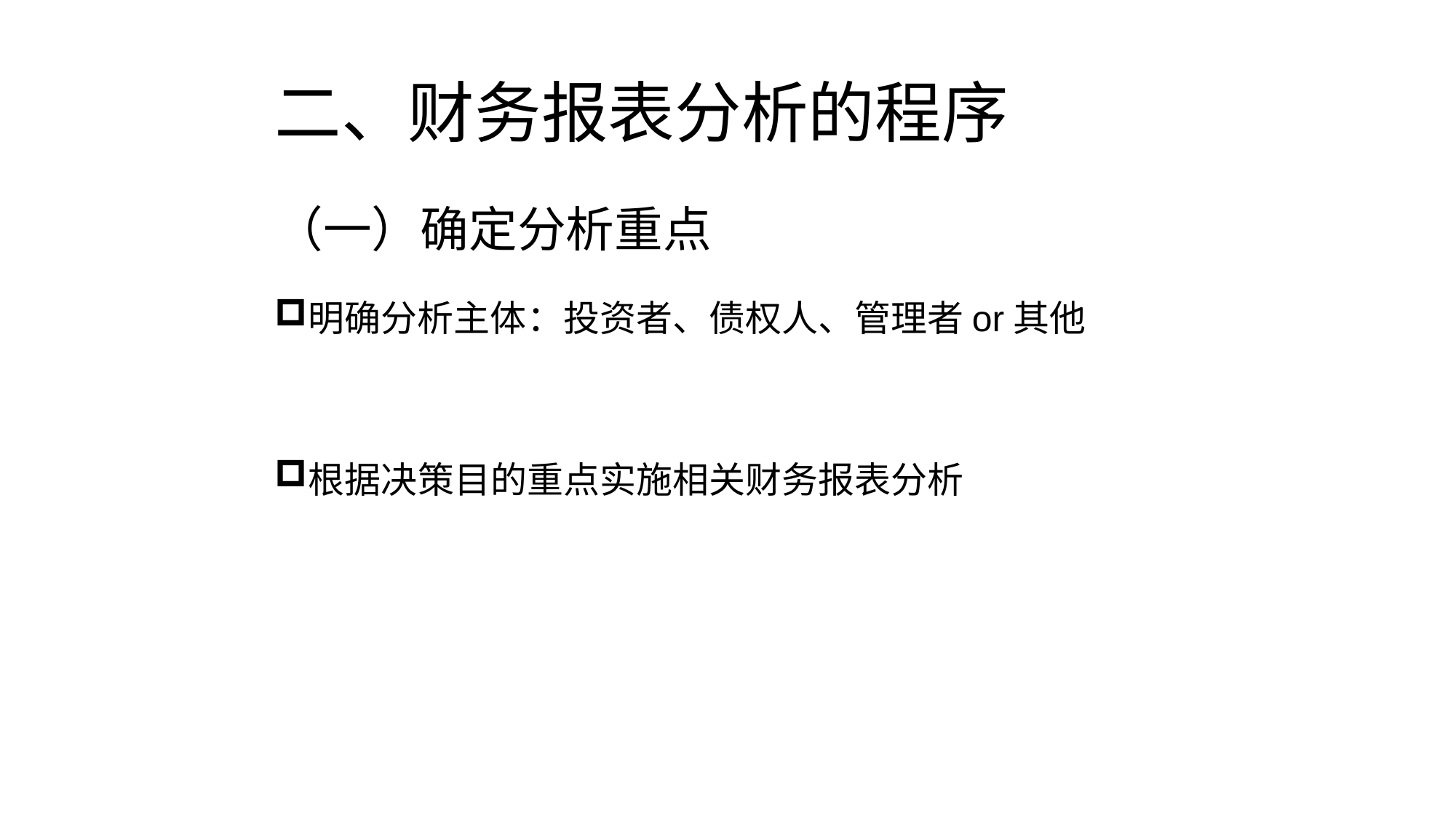

# 二、财务报表分析的程序
（一）确定分析重点
明确分析主体：投资者、债权人、管理者or其他

根据决策目的重点实施相关财务报表分析